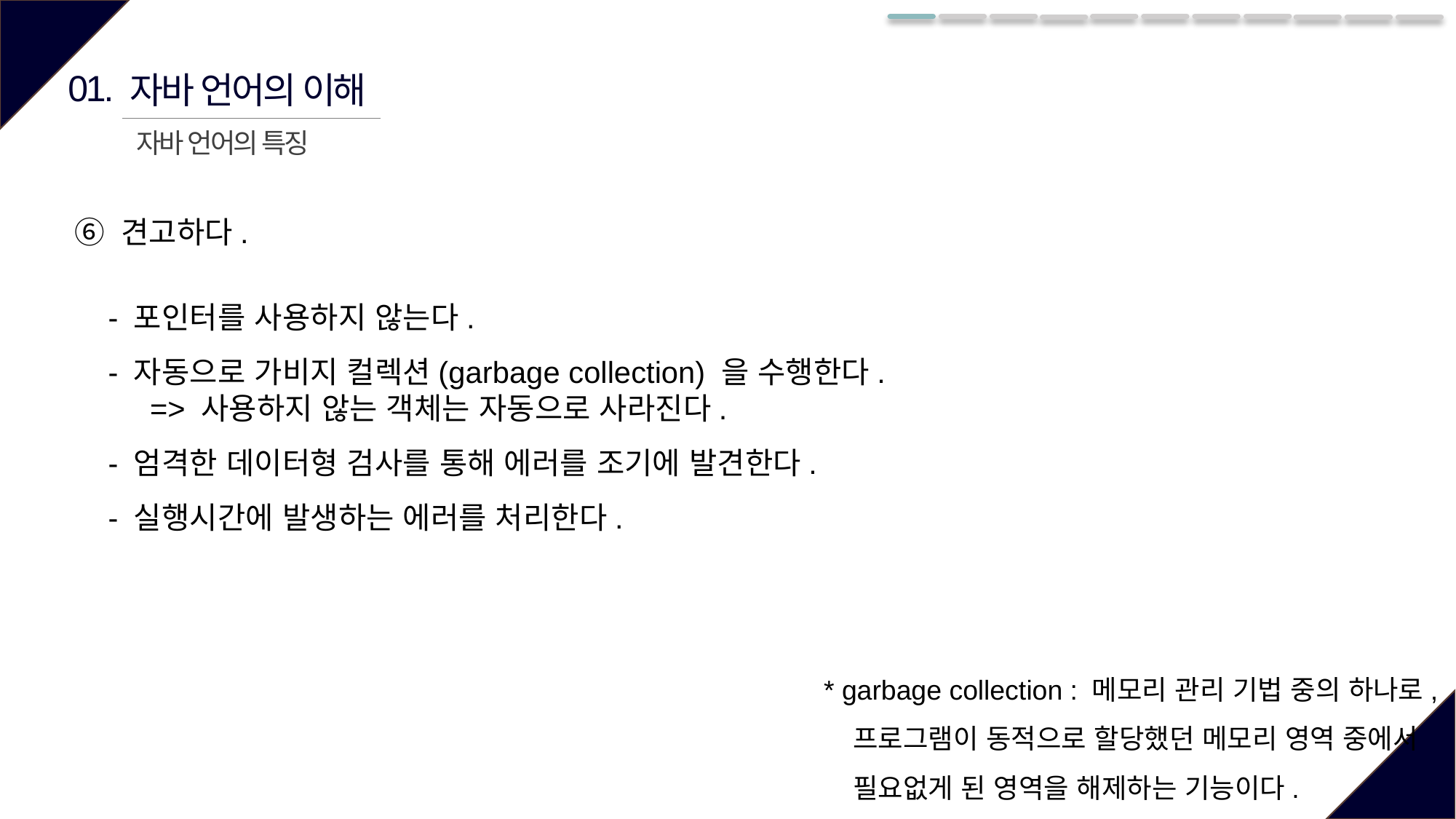

01.
자바 언어의 이해
자바 언어의 특징
➅ 견고하다.
- 포인터를 사용하지 않는다.
- 자동으로 가비지 컬렉션(garbage collection) 을 수행한다.
     => 사용하지 않는 객체는 자동으로 사라진다.
- 엄격한 데이터형 검사를 통해 에러를 조기에 발견한다.
- 실행시간에 발생하는 에러를 처리한다.
* garbage collection : 메모리 관리 기법 중의 하나로,
   프로그램이 동적으로 할당했던 메모리 영역 중에서
   필요없게 된 영역을 해제하는 기능이다.